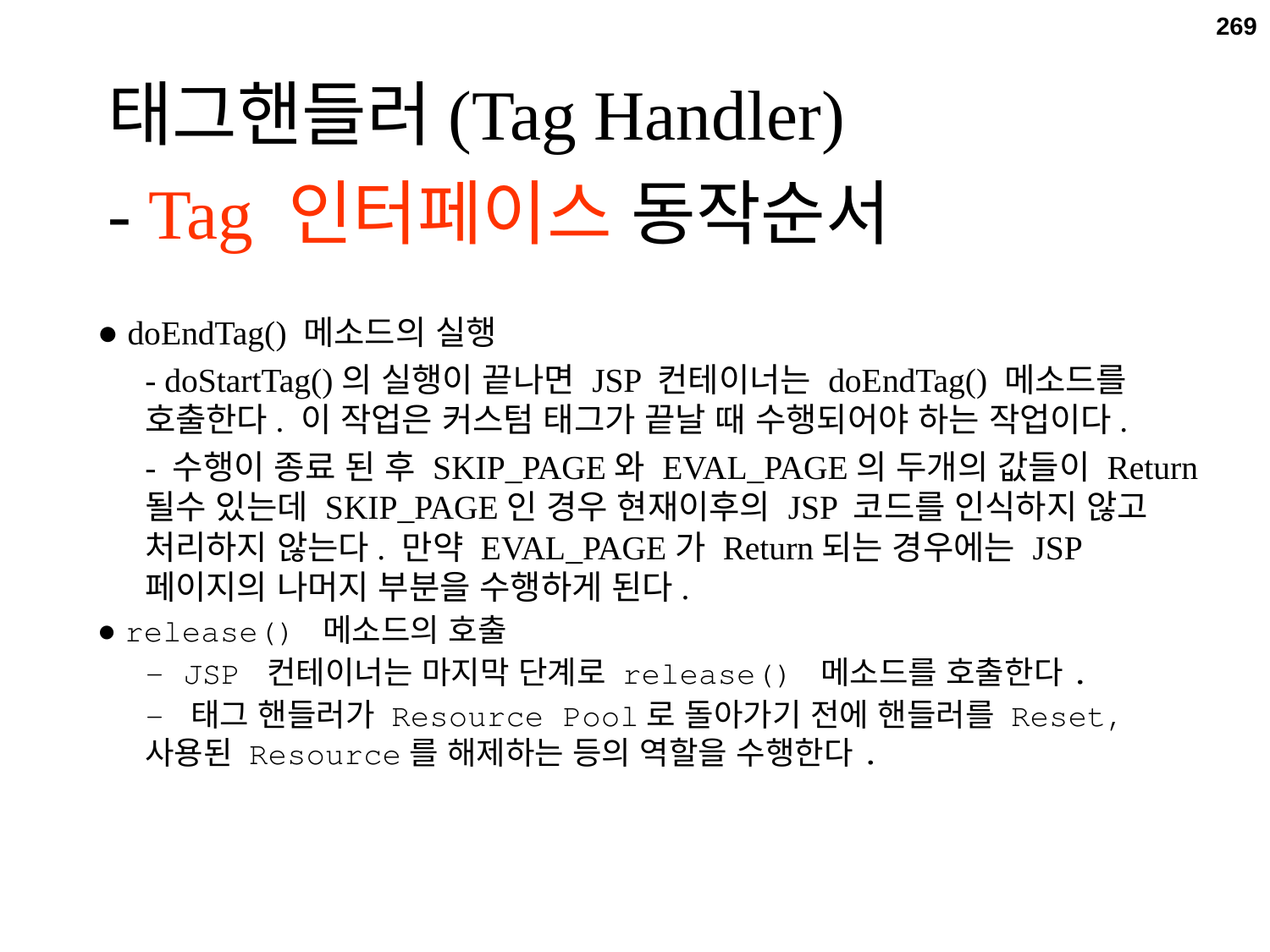

269
태그핸들러(Tag Handler)
- Tag 인터페이스 동작순서

● doEndTag() 메소드의 실행
	- doStartTag()의 실행이 끝나면 JSP 컨테이너는 doEndTag() 메소드를 호출한다. 이 작업은 커스텀 태그가 끝날 때 수행되어야 하는 작업이다.
	- 수행이 종료 된 후 SKIP_PAGE와 EVAL_PAGE의 두개의 값들이 Return 될수 있는데 SKIP_PAGE인 경우 현재이후의 JSP 코드를 인식하지 않고 처리하지 않는다. 만약 EVAL_PAGE가 Return되는 경우에는 JSP페이지의 나머지 부분을 수행하게 된다.
● release() 메소드의 호출
	- JSP 컨테이너는 마지막 단계로 release() 메소드를 호출한다.
	- 태그 핸들러가 Resource Pool로 돌아가기 전에 핸들러를 Reset, 사용된 Resource를 해제하는 등의 역할을 수행한다.